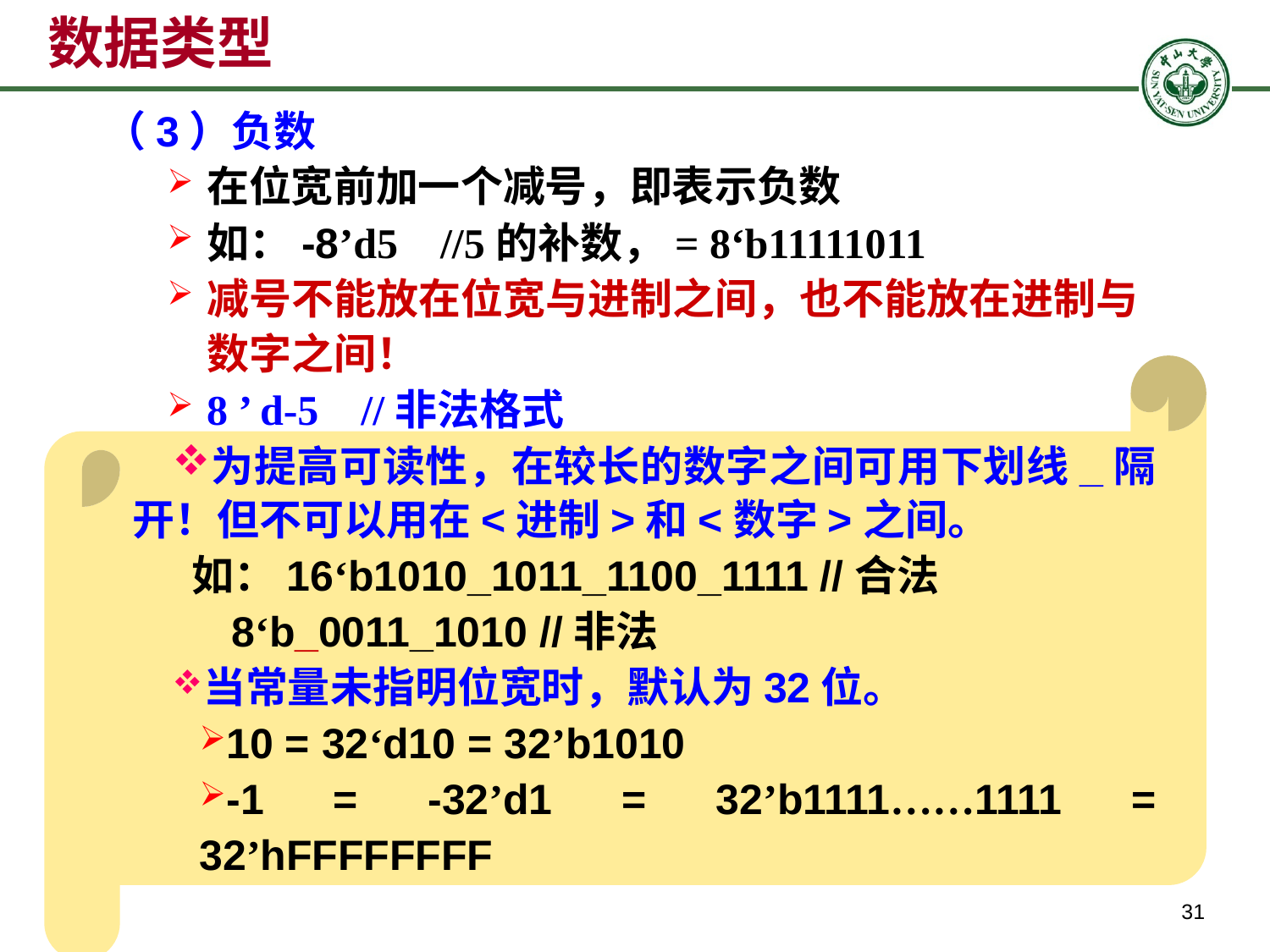

# 数据类型
（3）负数
在位宽前加一个减号，即表示负数
如：-8’d5    //5的补数，= 8‘b11111011
减号不能放在位宽与进制之间，也不能放在进制与数字之间！
8 ’ d-5    //非法格式
为提高可读性，在较长的数字之间可用下划线_隔开！但不可以用在<进制>和<数字>之间。
 如：16‘b1010_1011_1100_1111 //合法
     8‘b_0011_1010 //非法
当常量未指明位宽时，默认为32位。
10 = 32‘d10 = 32’b1010
-1 = -32’d1 = 32’b1111……1111 = 32’hFFFFFFFF